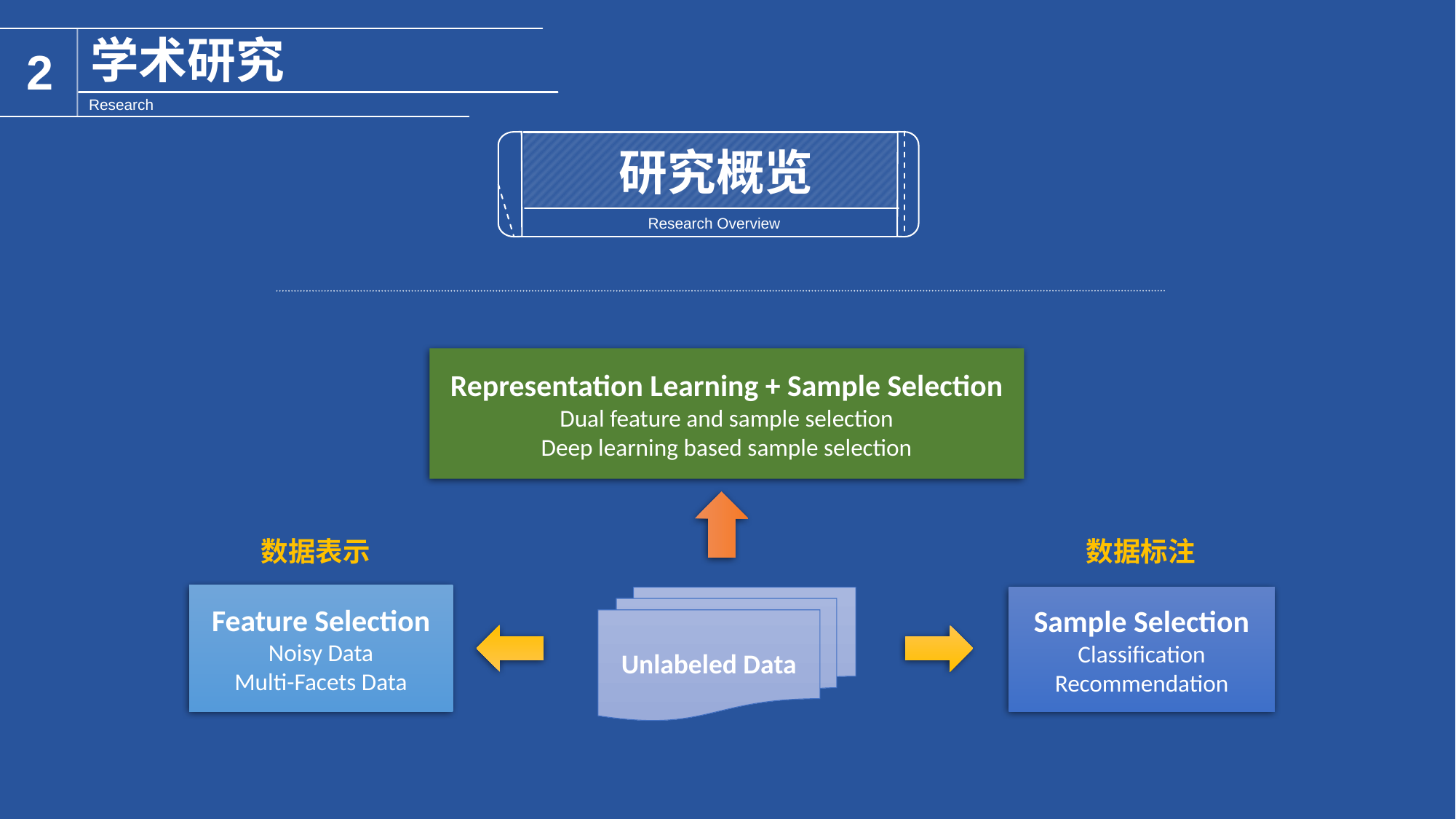

研究概览
Research Overview

Representation Learning + Sample Selection
Dual feature and sample selection
Deep learning based sample selection

Feature Selection
Noisy Data
Multi-Facets Data

Unlabeled Data
Sample Selection
Classification
Recommendation

数据表示
数据标注